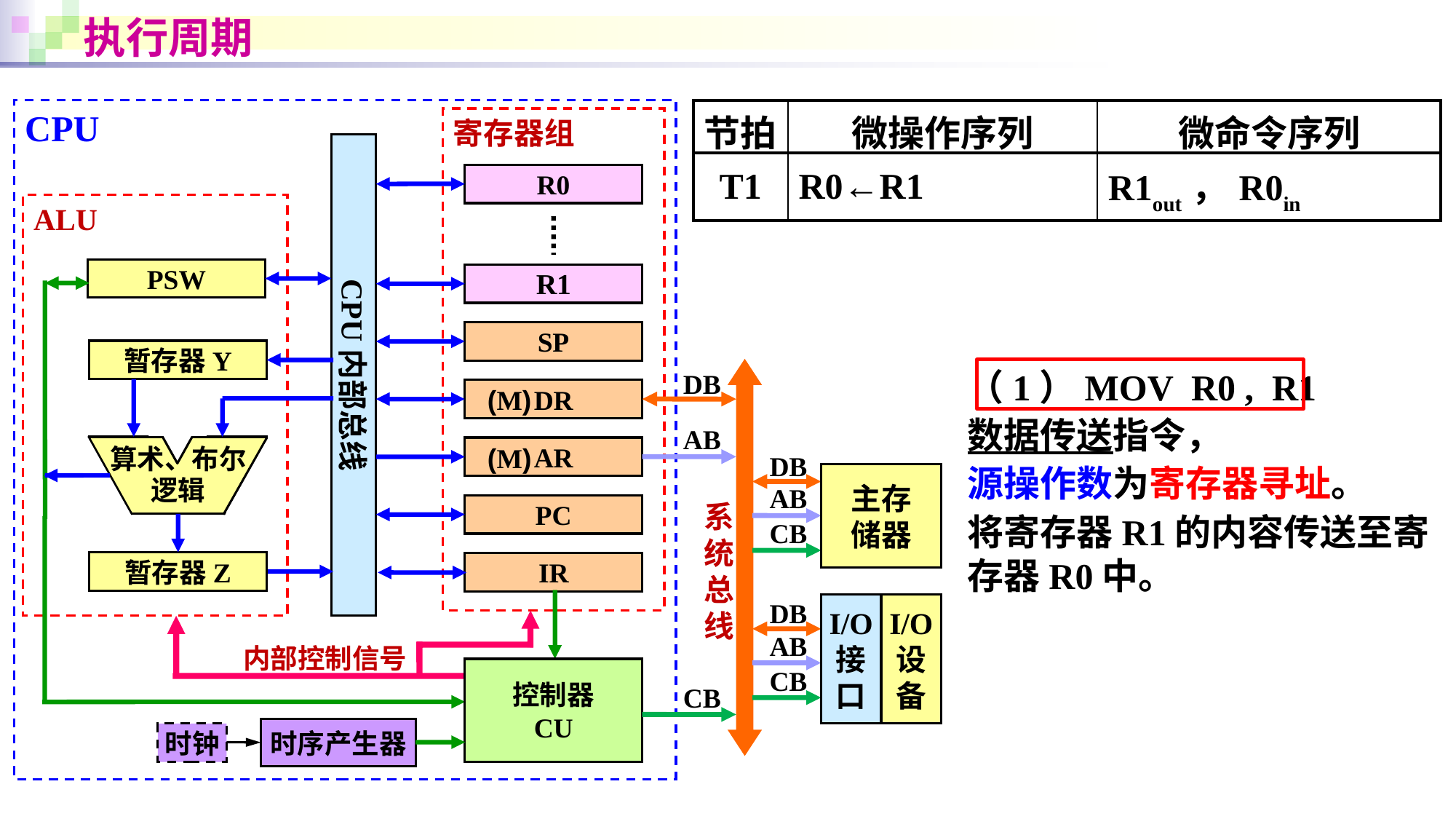

# 执行周期
CPU
寄存器组
CPU内部总线
R0

ALU

PSW
Rn-1

SP
暂存器Y

DB
DR

AB

算术、布尔
逻辑

AR

DB

主存
储器

AB
系统总线
PC

CB

暂存器Z
IR

I/O
接
口
I/O
设
备
DB

AB
内部控制信号

控制器
CU

CB

CB

时序产生器
时钟

| 节拍 | 微操作序列 | 微命令序列 |
| --- | --- | --- |
| T1 | R0←R1 | R1out ，R0in |
R1
（1）MOV  R0 ,  R1
数据传送指令，
源操作数为寄存器寻址。
将寄存器R1的内容传送至寄存器R0中。

(M)
(M)